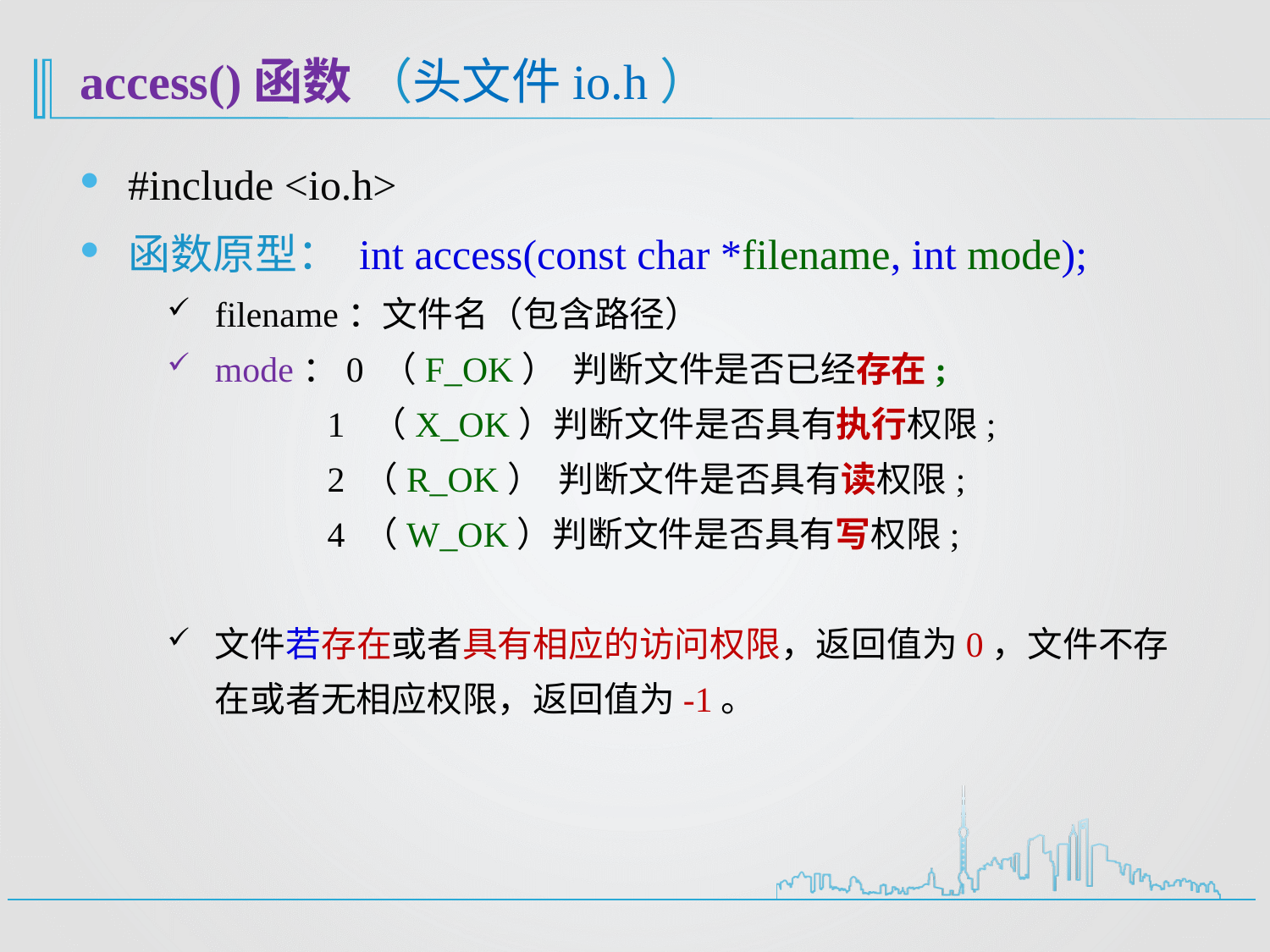

# access()函数 （头文件io.h）
#include <io.h>
函数原型： int access(const char *filename, int mode);
filename：文件名（包含路径）
mode：0 （F_OK）  判断文件是否已经存在;
                  1  （X_OK）判断文件是否具有执行权限;
                  2 （R_OK）  判断文件是否具有读权限;
                  4 （W_OK）判断文件是否具有写权限;

文件若存在或者具有相应的访问权限，返回值为0，文件不存在或者无相应权限，返回值为-1。